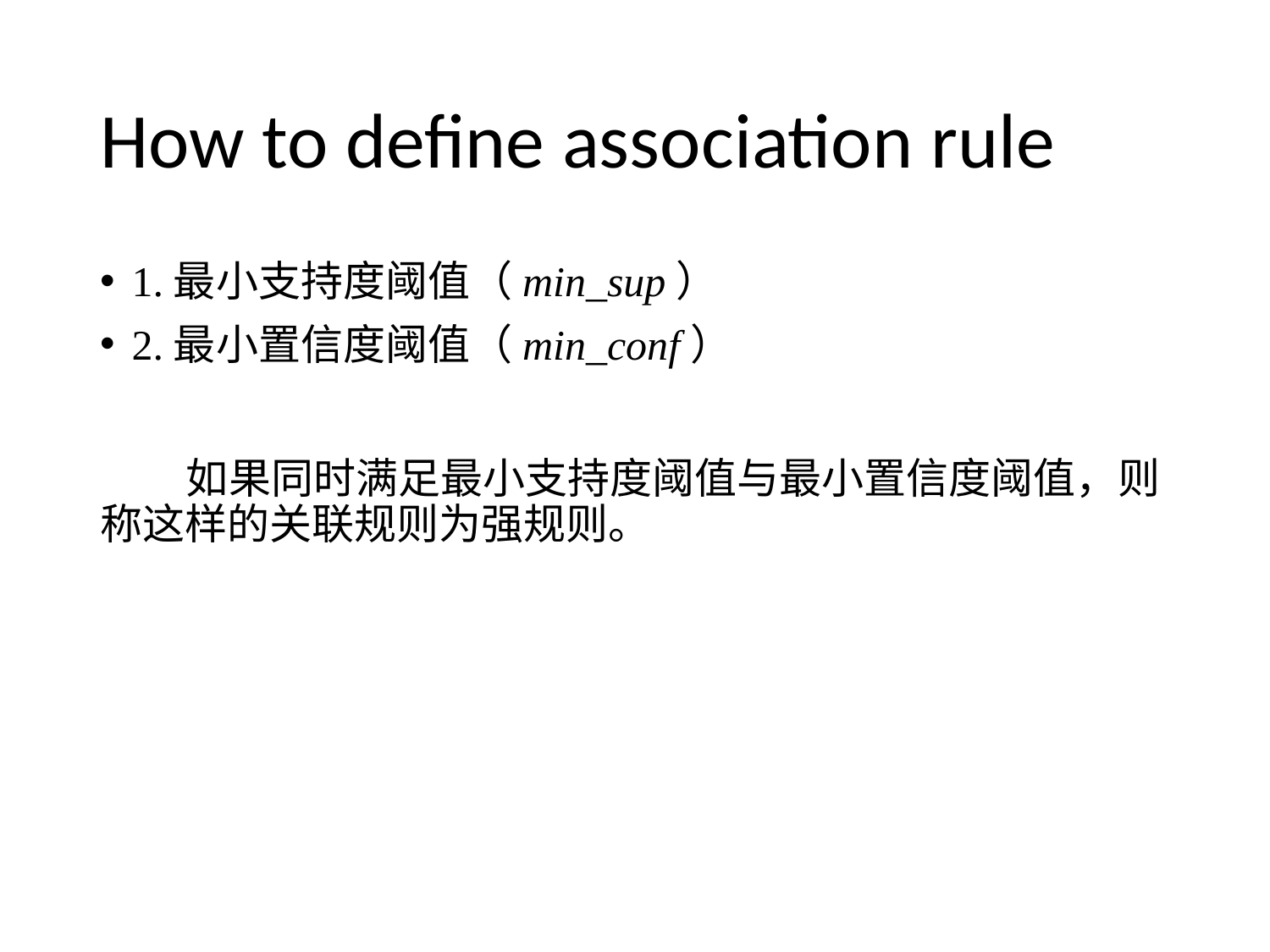

# How to define association rule
1.最小支持度阈值（min_sup）
2.最小置信度阈值（min_conf）

        如果同时满足最小支持度阈值与最小置信度阈值，则称这样的关联规则为强规则。